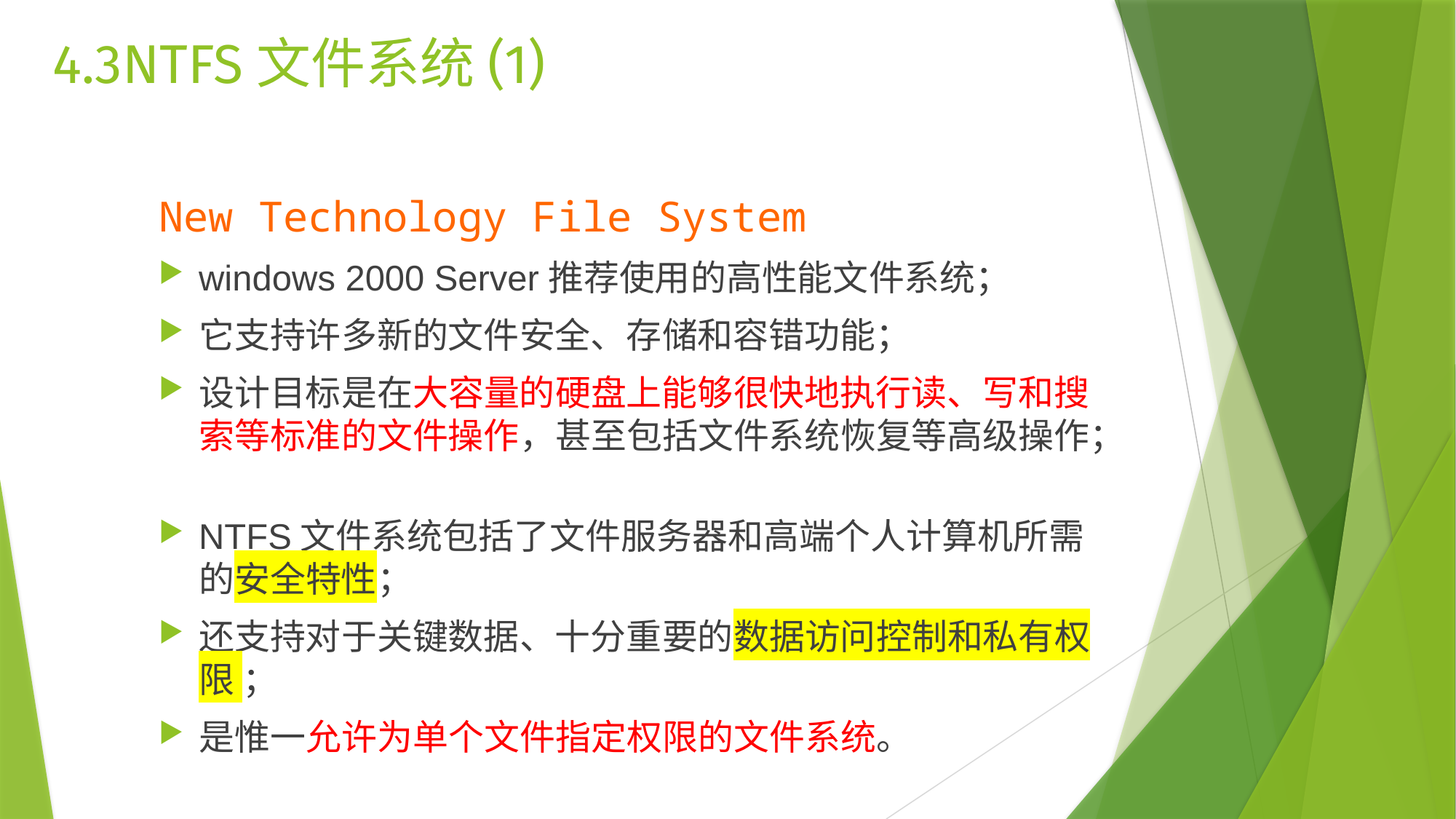

4.3NTFS文件系统(1)
New Technology File System
windows 2000 Server推荐使用的高性能文件系统；
它支持许多新的文件安全、存储和容错功能；
设计目标是在大容量的硬盘上能够很快地执行读、写和搜索等标准的文件操作，甚至包括文件系统恢复等高级操作；
NTFS文件系统包括了文件服务器和高端个人计算机所需的安全特性；
还支持对于关键数据、十分重要的数据访问控制和私有权限 ；
是惟一允许为单个文件指定权限的文件系统。